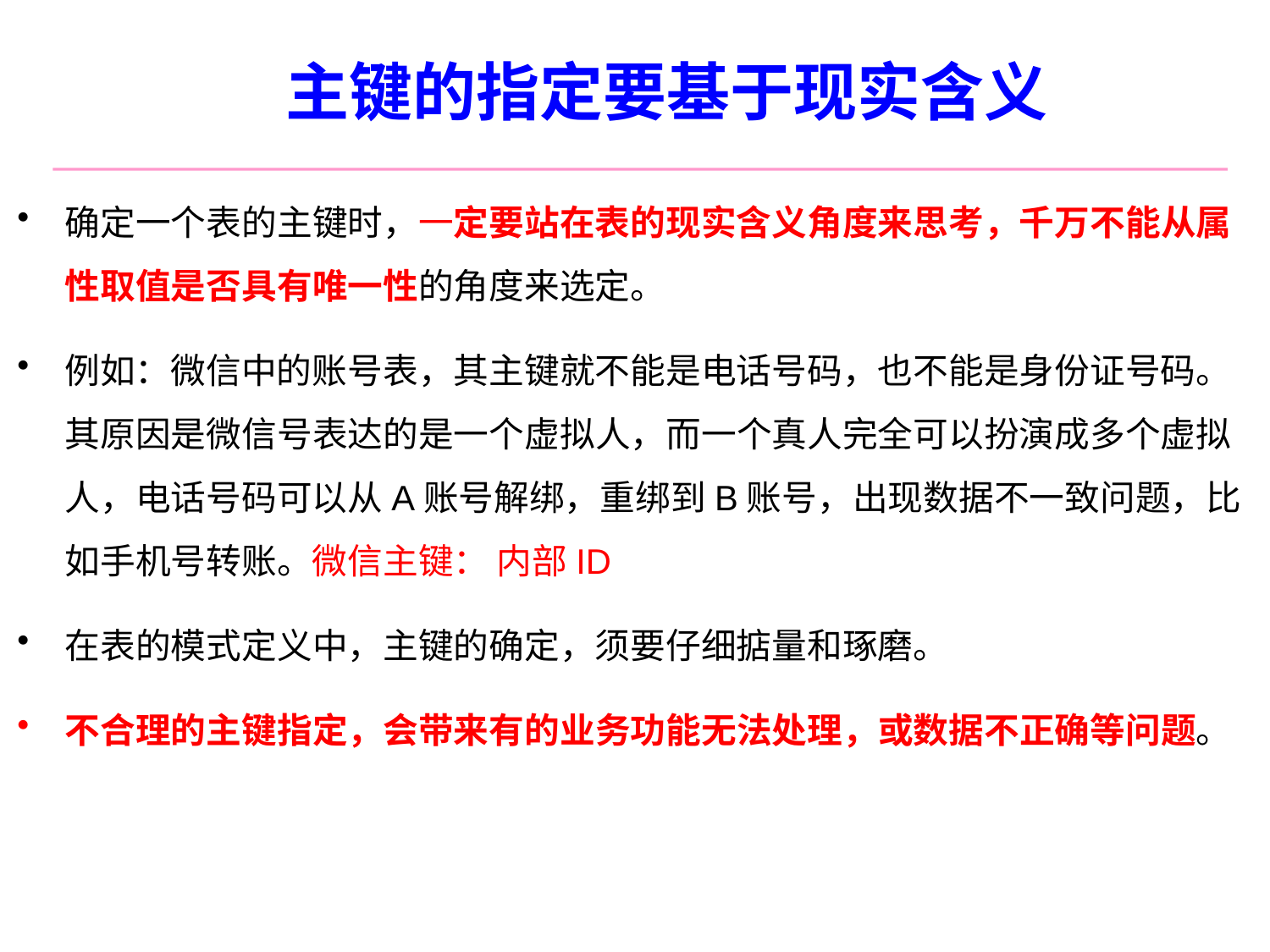

# 主键的指定要基于现实含义
确定一个表的主键时，一定要站在表的现实含义角度来思考，千万不能从属性取值是否具有唯一性的角度来选定。
例如：微信中的账号表，其主键就不能是电话号码，也不能是身份证号码。其原因是微信号表达的是一个虚拟人，而一个真人完全可以扮演成多个虚拟人，电话号码可以从A账号解绑，重绑到B账号，出现数据不一致问题，比如手机号转账。微信主键： 内部ID
在表的模式定义中，主键的确定，须要仔细掂量和琢磨。
不合理的主键指定，会带来有的业务功能无法处理，或数据不正确等问题。